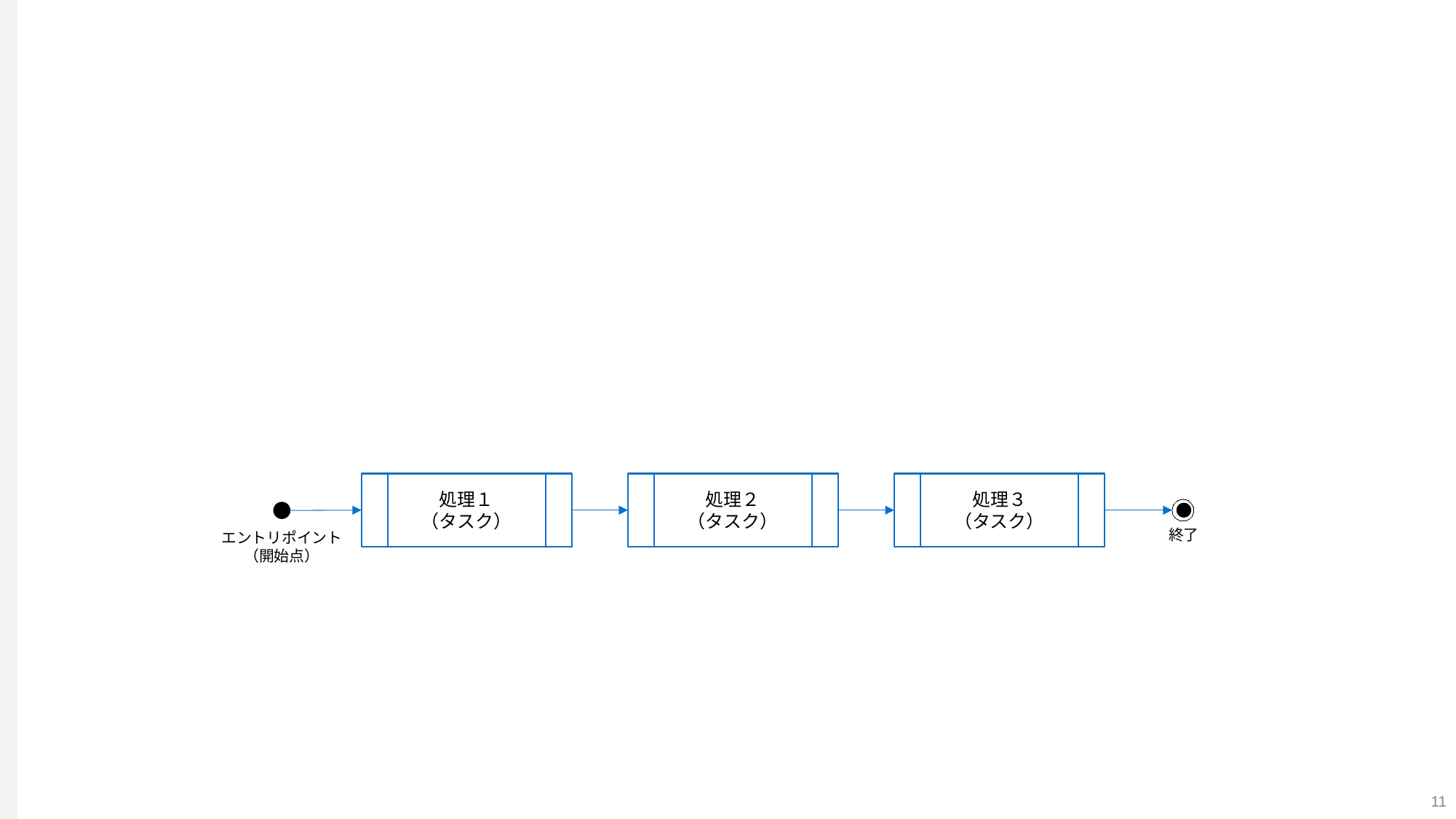

#

処理１
（タスク）
処理２
（タスク）
処理３
（タスク）

終了
エントリポイント
（開始点）
11